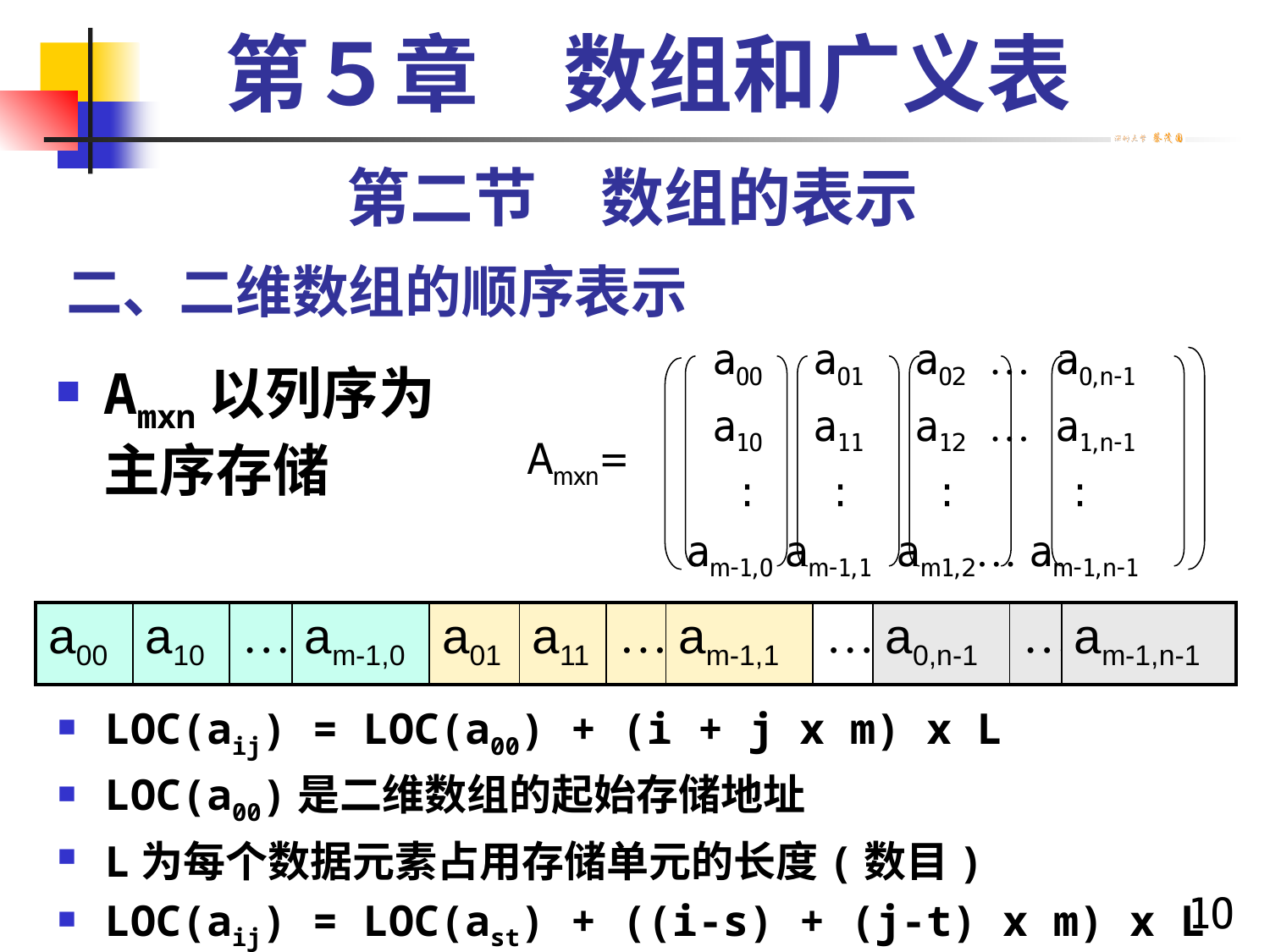

第５章　数组和广义表
第二节　数组的表示
# 二、二维数组的顺序表示
  a00    a01    a02   …  a0,n-1
  a10    a11    a12   …  a1,n-1
    :      :       :         :
am-1,0 am-1,1  am1,2… am-1,n-1

Amxn=
Amxn以列序为主序存储
| a00 | a10 | … | am-1,0 | a01 | a11 | … | am-1,1 | … | a0,n-1 | … | am-1,n-1 |
| --- | --- | --- | --- | --- | --- | --- | --- | --- | --- | --- | --- |
LOC(aij) = LOC(a00) + (i + j x m) x L
LOC(a00)是二维数组的起始存储地址
L为每个数据元素占用存储单元的长度(数目)
LOC(aij) = LOC(ast) + ((i-s) + (j-t) x m) x L

10